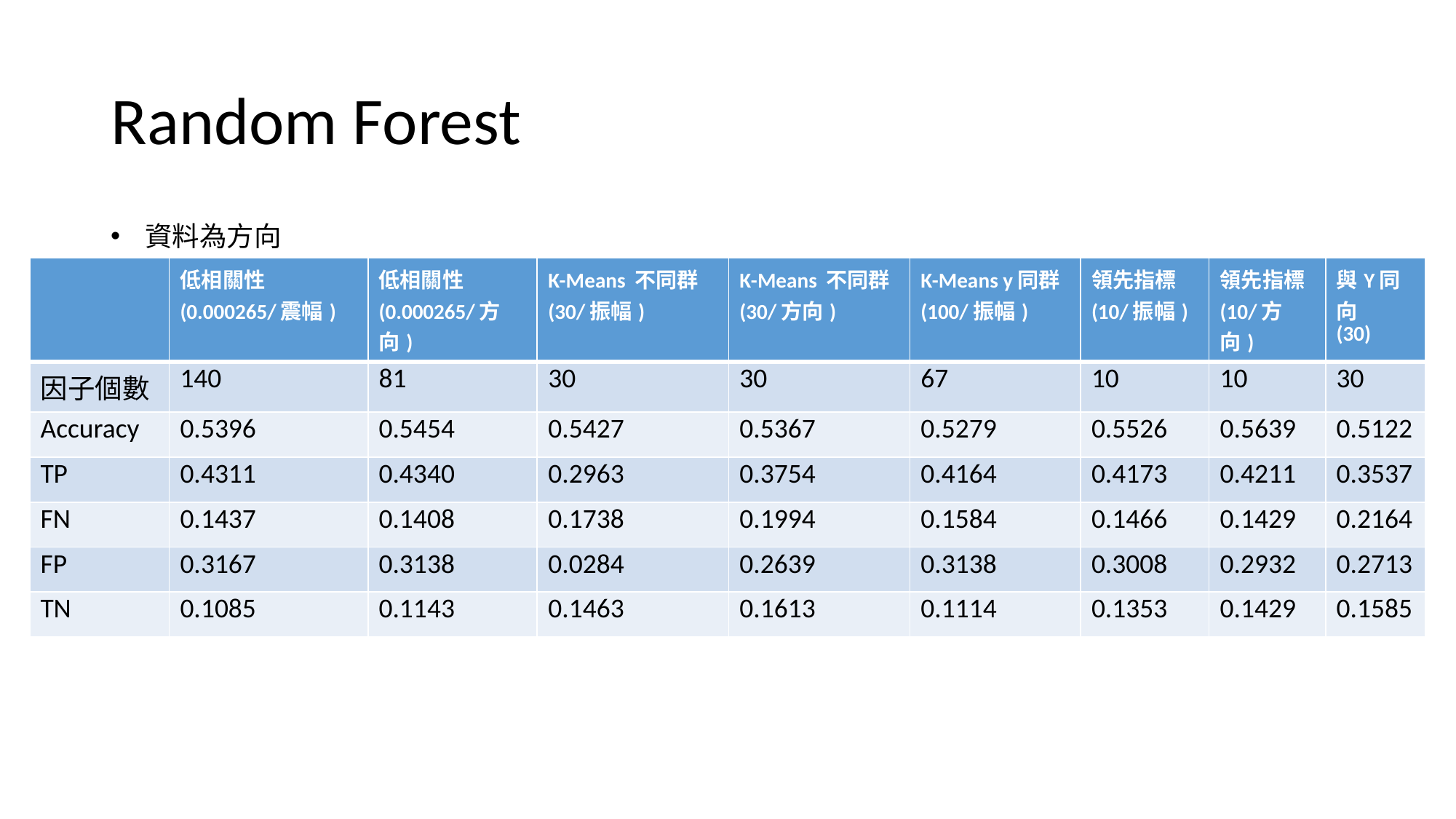

# Random Forest
資料為方向
|  | 低相關性(0.000265/震幅) | 低相關性(0.000265/方向) | K-Means 不同群 (30/振幅) | K-Means 不同群 (30/方向) | K-Means y同群 (100/振幅) | 領先指標 (10/振幅) | 領先指標 (10/方向) | 與Y同向 (30) |
| --- | --- | --- | --- | --- | --- | --- | --- | --- |
| 因子個數 | 140 | 81 | 30 | 30 | 67 | 10 | 10 | 30 |
| Accuracy | 0.5396 | 0.5454 | 0.5427 | 0.5367 | 0.5279 | 0.5526 | 0.5639 | 0.5122 |
| TP | 0.4311 | 0.4340 | 0.2963 | 0.3754 | 0.4164 | 0.4173 | 0.4211 | 0.3537 |
| FN | 0.1437 | 0.1408 | 0.1738 | 0.1994 | 0.1584 | 0.1466 | 0.1429 | 0.2164 |
| FP | 0.3167 | 0.3138 | 0.0284 | 0.2639 | 0.3138 | 0.3008 | 0.2932 | 0.2713 |
| TN | 0.1085 | 0.1143 | 0.1463 | 0.1613 | 0.1114 | 0.1353 | 0.1429 | 0.1585 |